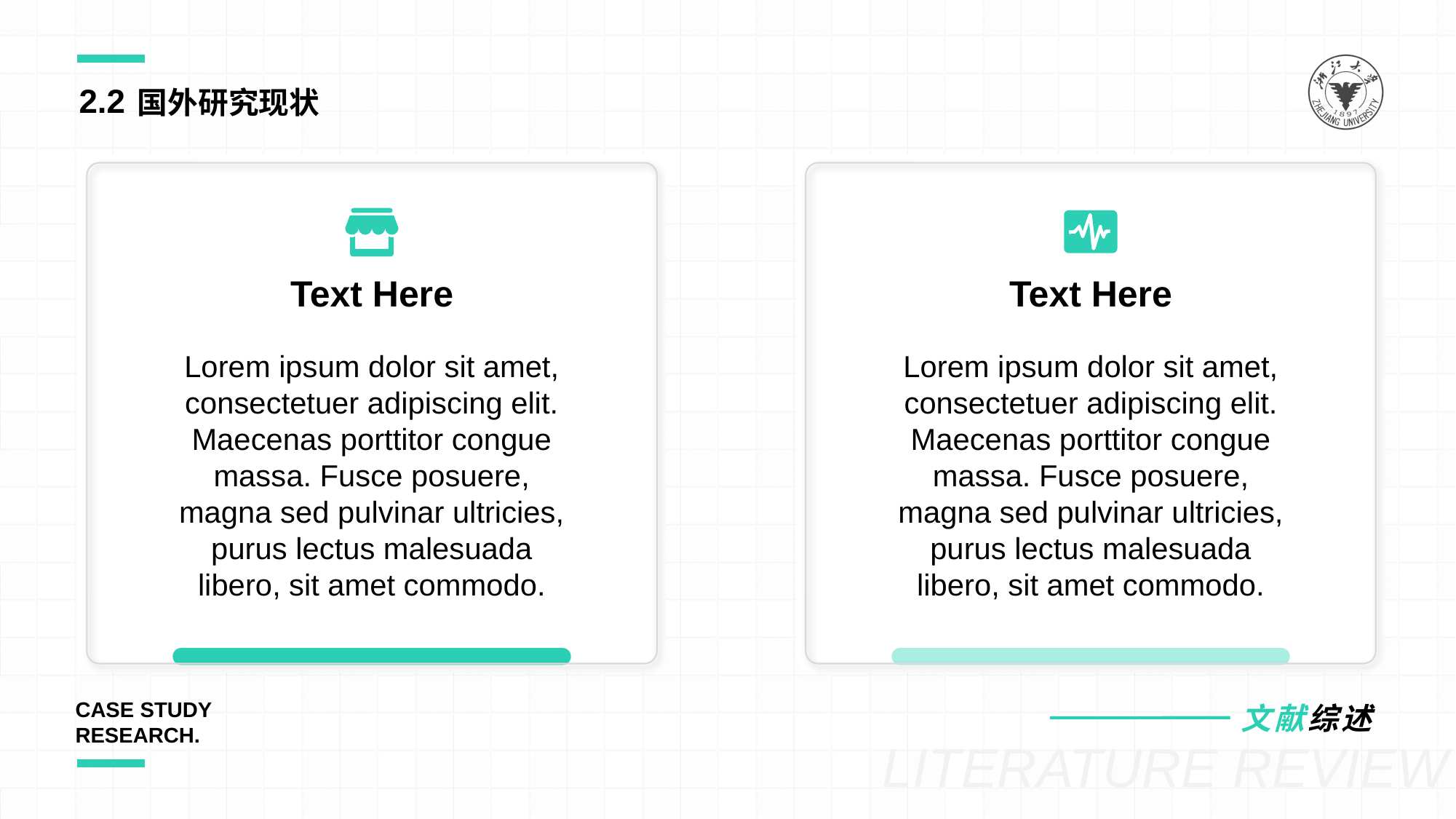

2.2
国外研究现状

Text Here
Text Here
Lorem ipsum dolor sit amet, consectetuer adipiscing elit. Maecenas porttitor congue massa. Fusce posuere, magna sed pulvinar ultricies, purus lectus malesuada libero, sit amet commodo.
Lorem ipsum dolor sit amet, consectetuer adipiscing elit. Maecenas porttitor congue massa. Fusce posuere, magna sed pulvinar ultricies, purus lectus malesuada libero, sit amet commodo.
CASE STUDY
RESEARCH.
文献综述
LITERATURE REVIEW